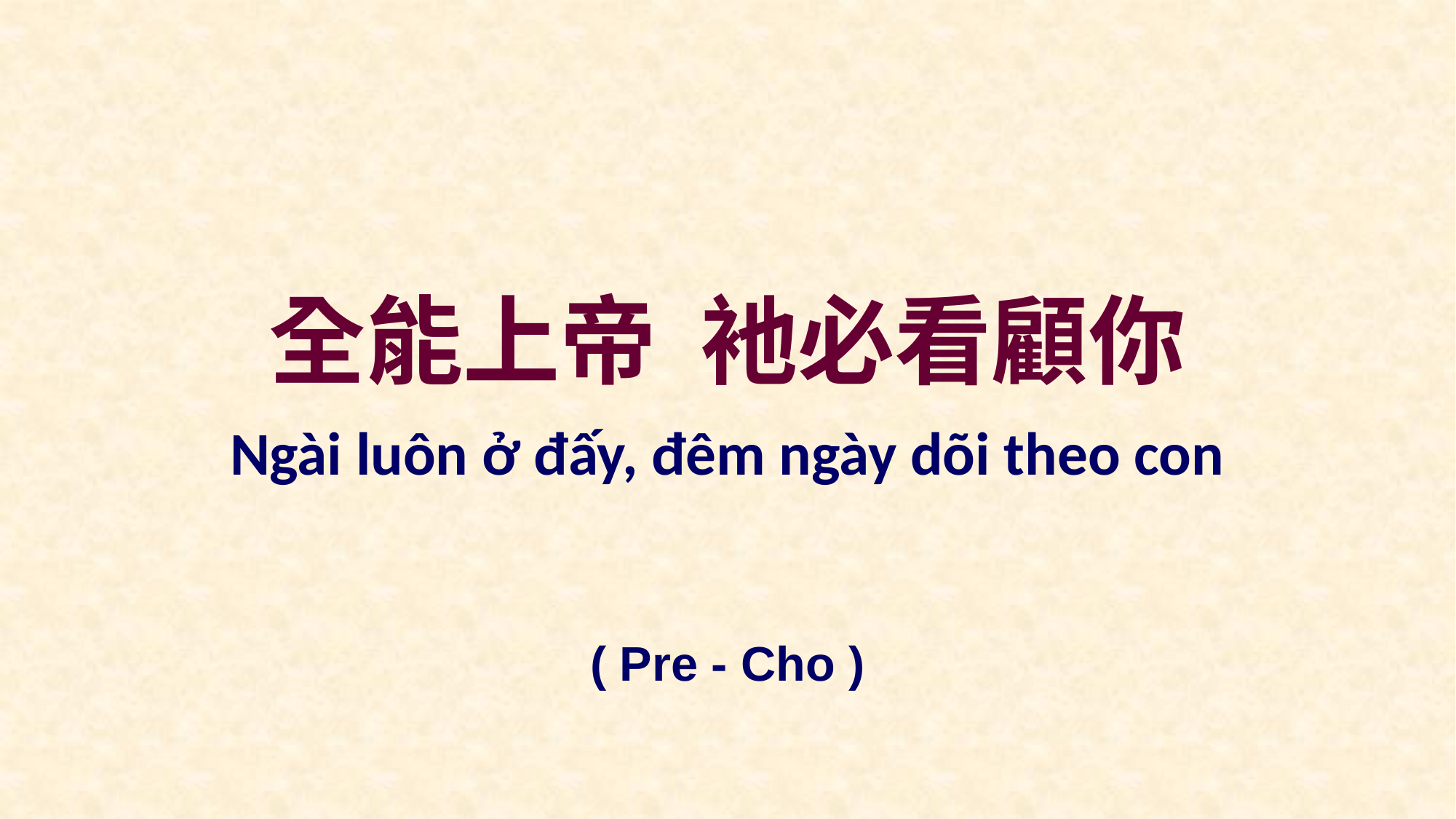

全能上帝  衪必看顧你
Ngài luôn ở đấy, đêm ngày dõi theo con
( Pre - Cho )